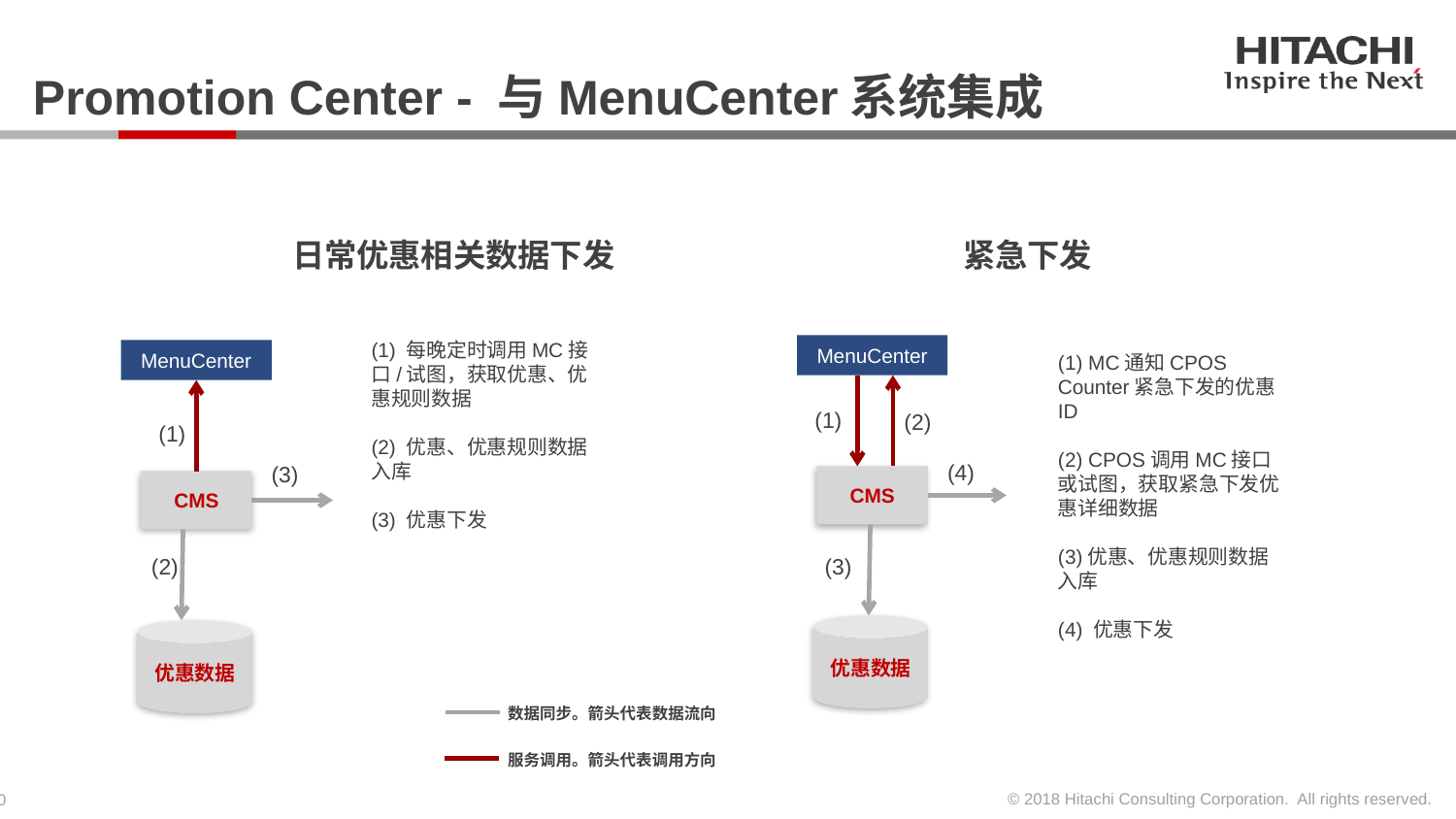

Promotion Center - 与MenuCenter系统集成
紧急下发
日常优惠相关数据下发
(1) 每晚定时调用MC接口/试图，获取优惠、优惠规则数据
(2) 优惠、优惠规则数据入库
(3) 优惠下发
MenuCenter
MenuCenter
(1) MC通知CPOS Counter紧急下发的优惠ID
(2) CPOS调用MC接口或试图，获取紧急下发优惠详细数据
(3)优惠、优惠规则数据入库
(4) 优惠下发
(1)
(2)
(1)
(4)
(3)
CMS
CMS
(2)
(3)
优惠数据
优惠数据
数据同步。箭头代表数据流向
服务调用。箭头代表调用方向